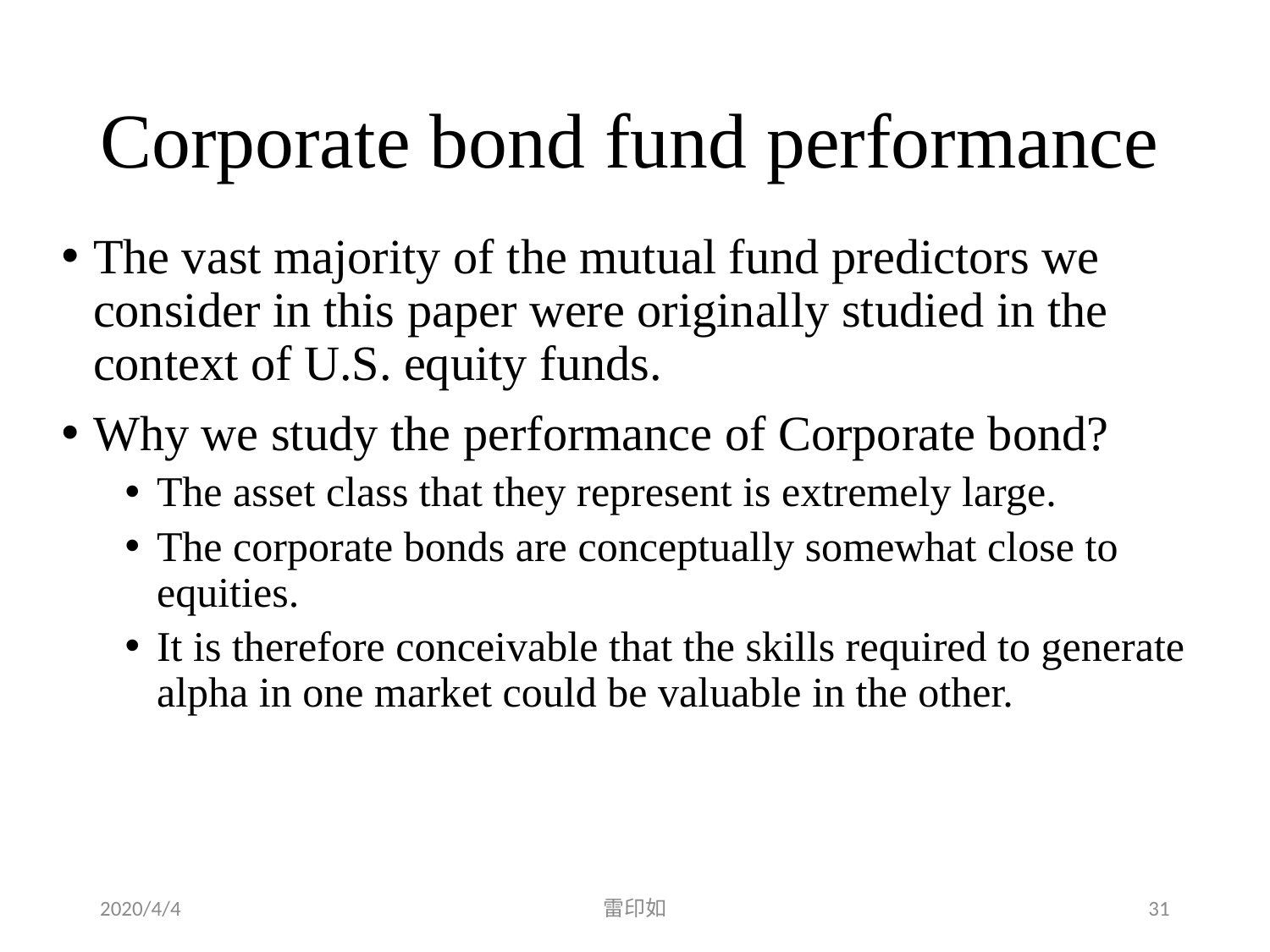

# Corporate bond fund performance
The vast majority of the mutual fund predictors we consider in this paper were originally studied in the context of U.S. equity funds.
Why we study the performance of Corporate bond?
The asset class that they represent is extremely large.
The corporate bonds are conceptually somewhat close to equities.
It is therefore conceivable that the skills required to generate alpha in one market could be valuable in the other.

2020/4/4
雷印如
31